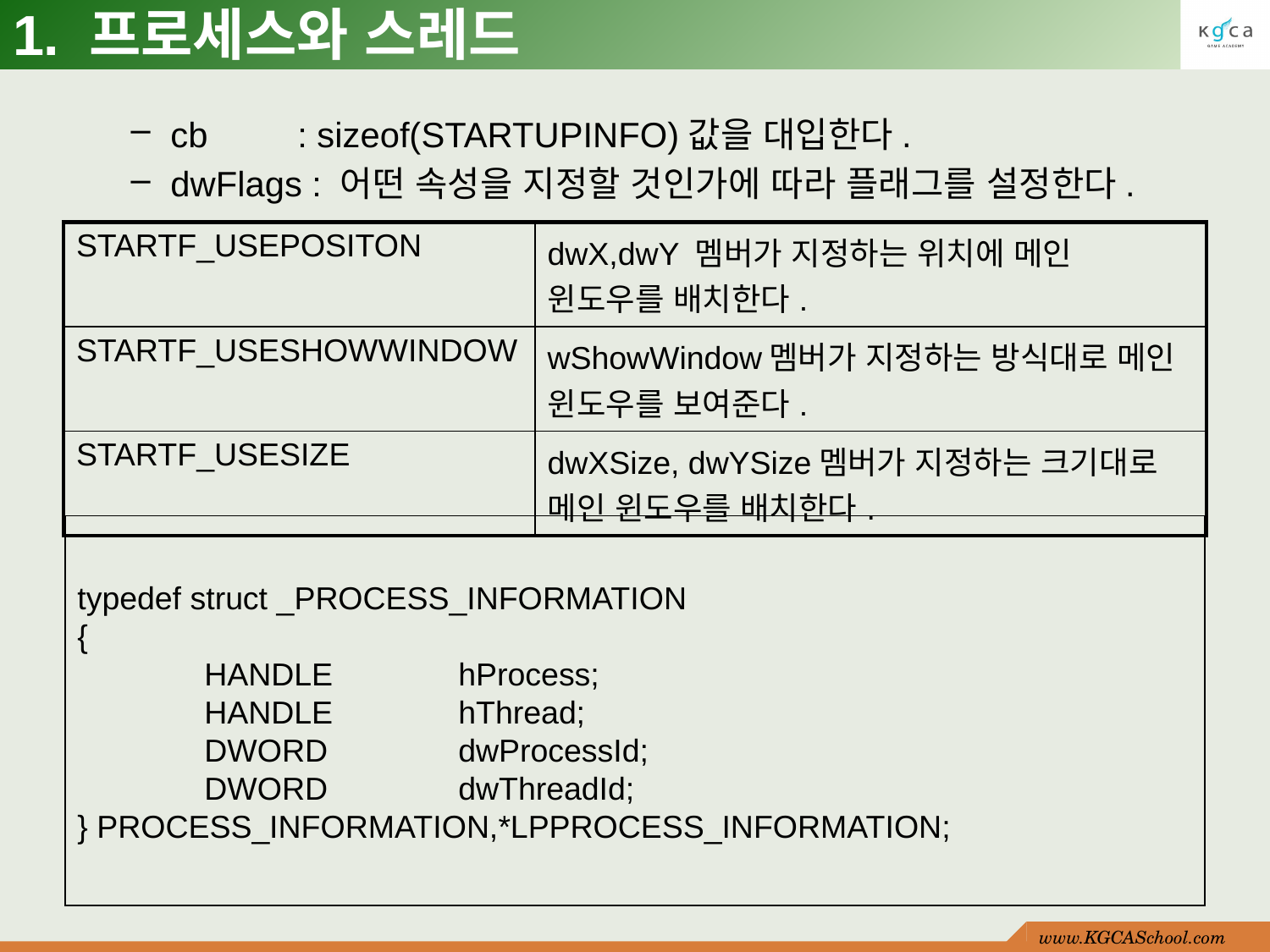

# 1. 프로세스와 스레드
cb 	: sizeof(STARTUPINFO)값을 대입한다.
dwFlags : 어떤 속성을 지정할 것인가에 따라 플래그를 설정한다.
| STARTF\_USEPOSITON | dwX,dwY 멤버가 지정하는 위치에 메인 윈도우를 배치한다. |
| --- | --- |
| STARTF\_USESHOWWINDOW | wShowWindow멤버가 지정하는 방식대로 메인 윈도우를 보여준다. |
| STARTF\_USESIZE | dwXSize, dwYSize멤버가 지정하는 크기대로 메인 윈도우를 배치한다. |
typedef struct _PROCESS_INFORMATION
{
	HANDLE 	hProcess;
	HANDLE 	hThread;
	DWORD 	dwProcessId;
	DWORD 	dwThreadId;
} PROCESS_INFORMATION,*LPPROCESS_INFORMATION;